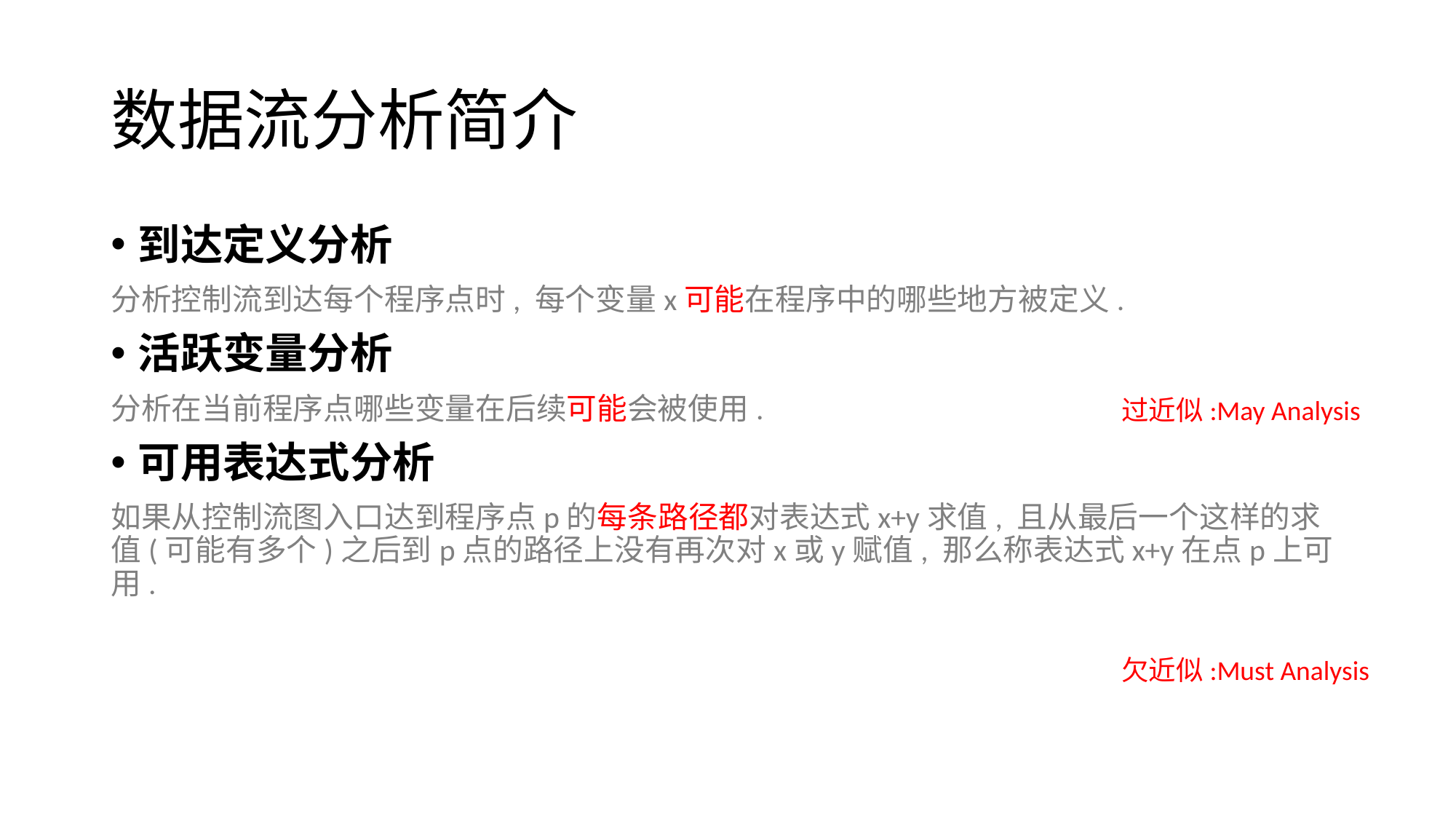

# 数据流分析简介
到达定义分析
分析控制流到达每个程序点时, 每个变量x可能在程序中的哪些地方被定义.
活跃变量分析
分析在当前程序点哪些变量在后续可能会被使用.
可用表达式分析
如果从控制流图入口达到程序点p的每条路径都对表达式x+y求值, 且从最后一个这样的求值(可能有多个)之后到p点的路径上没有再次对x或y赋值, 那么称表达式x+y在点p上可用.
过近似:May Analysis
欠近似:Must Analysis